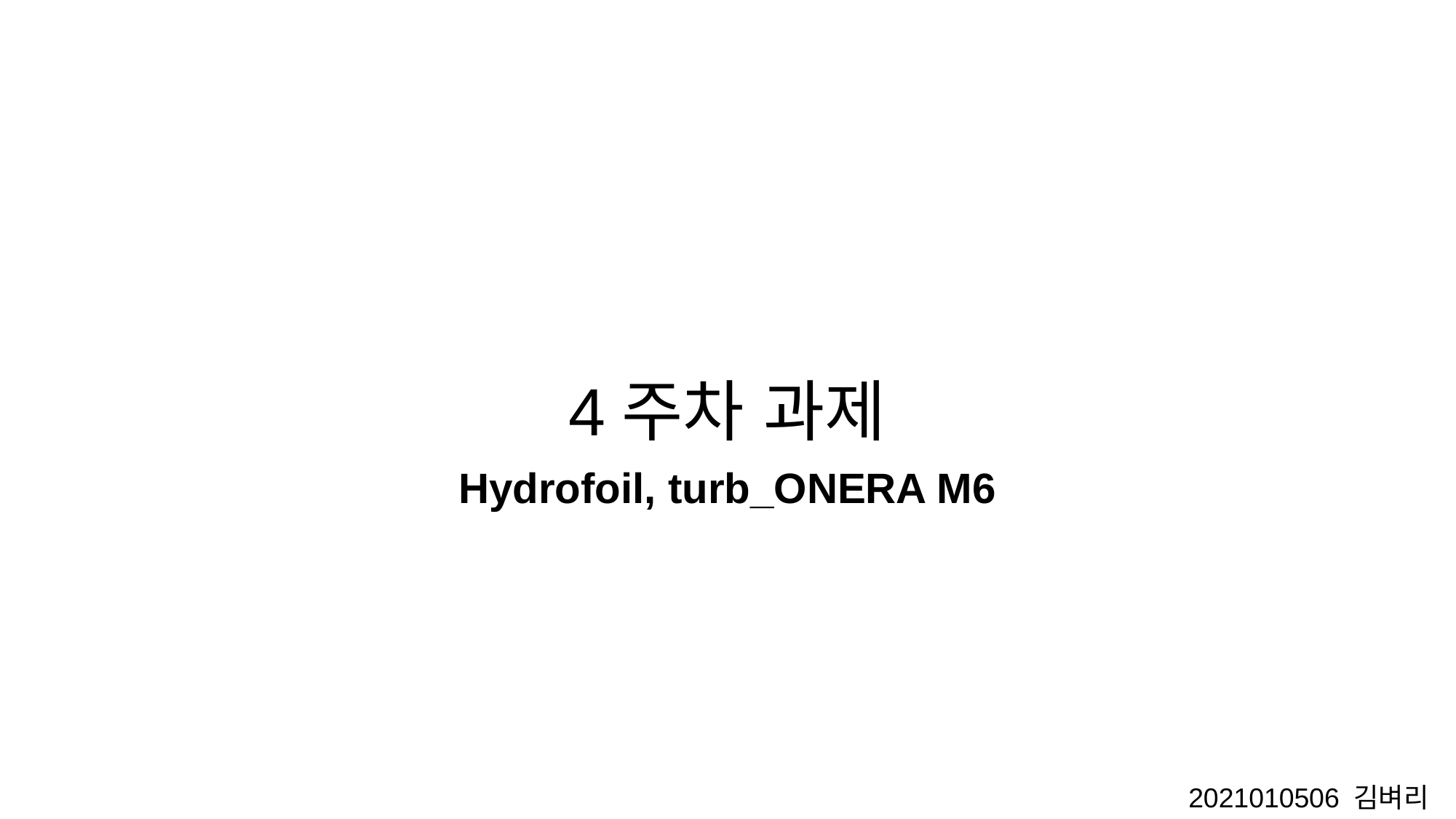

4주차 과제
Hydrofoil, turb_ONERA M6
2021010506 김벼리